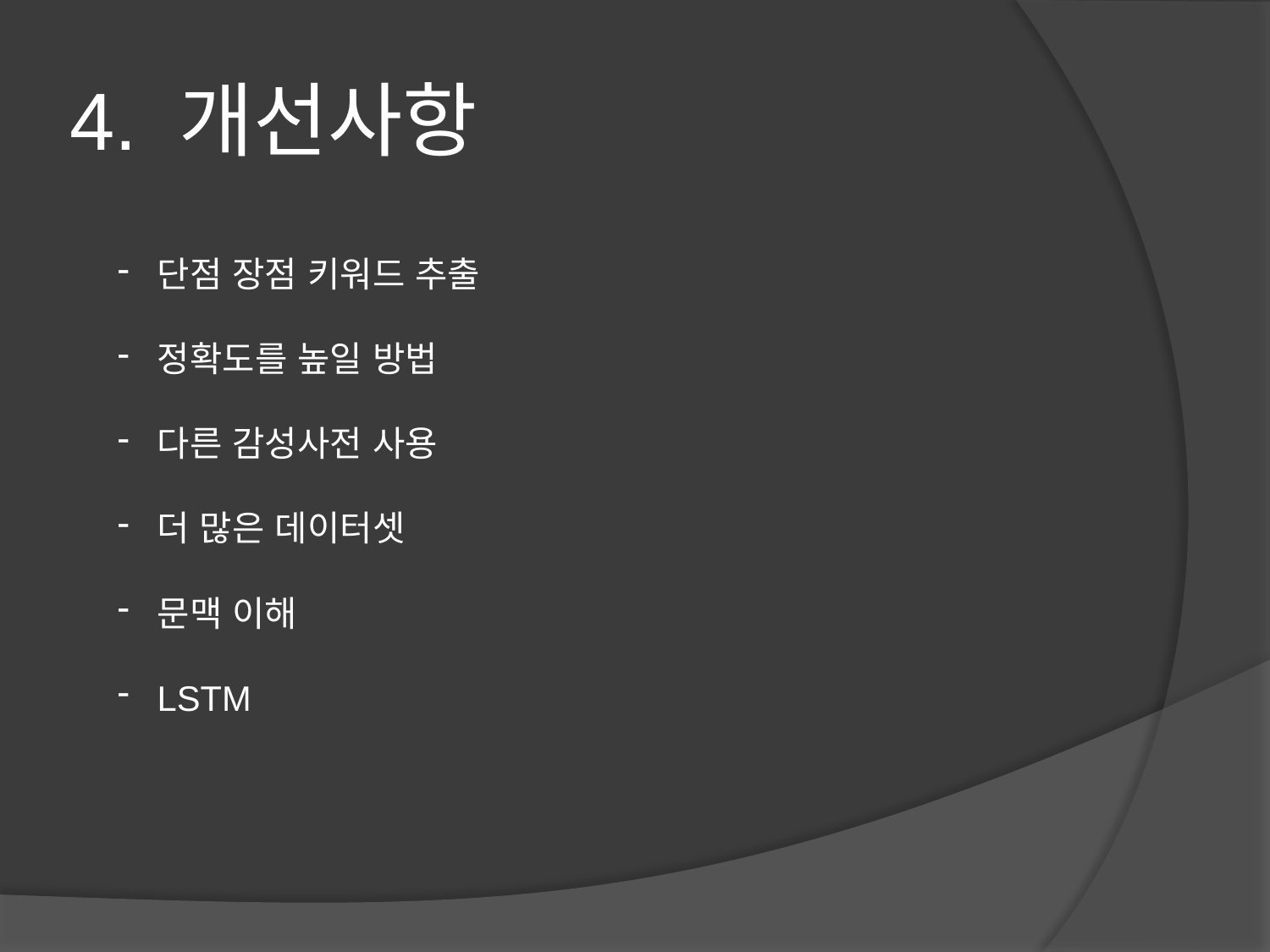

# 4. 개선사항
단점 장점 키워드 추출

정확도를 높일 방법

다른 감성사전 사용

더 많은 데이터셋

문맥 이해

LSTM